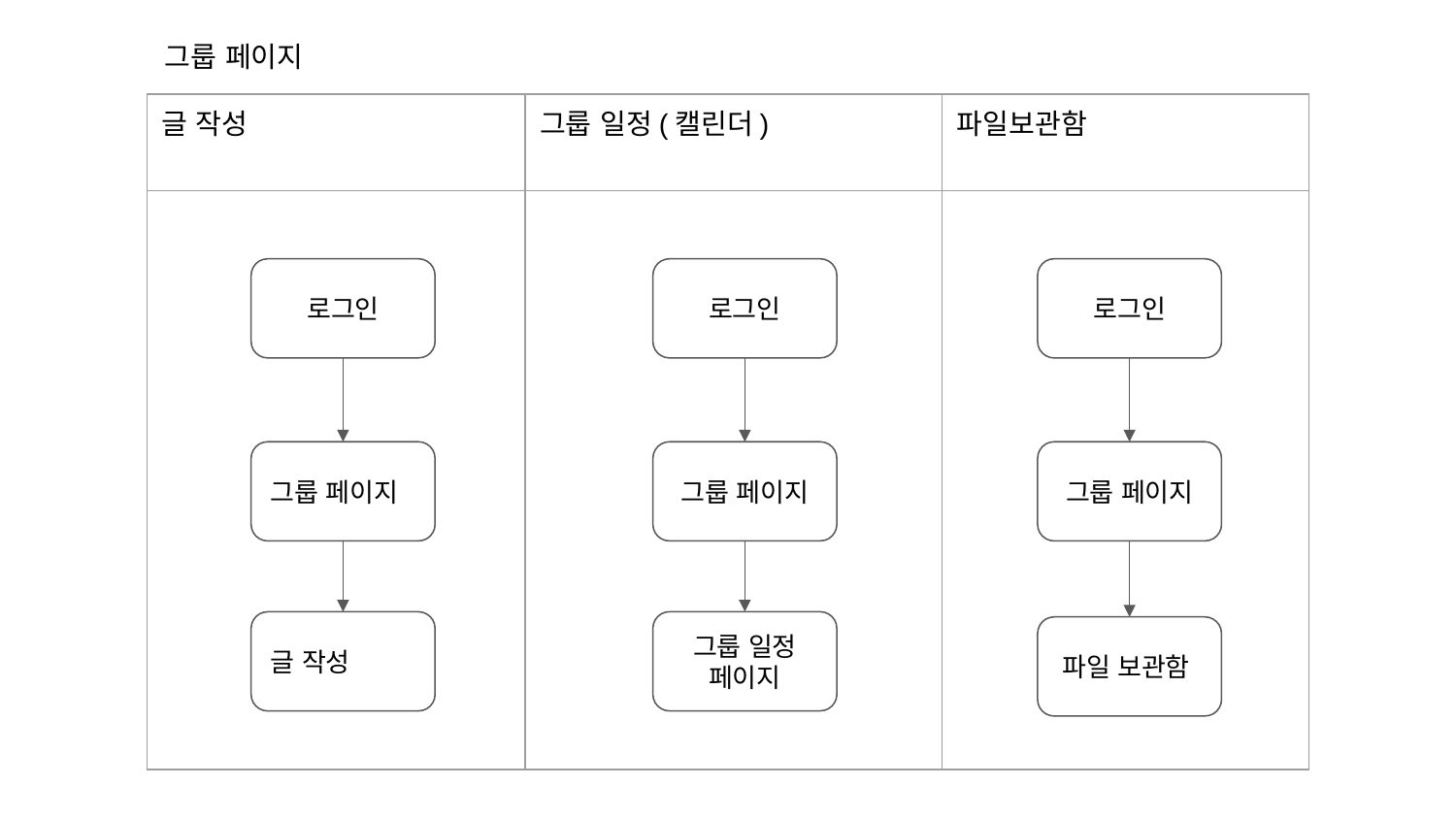

그룹 페이지

| 글 작성 | 그룹 일정(캘린더) | 파일보관함 |
| --- | --- | --- |
|  |  |  |
|  |  |  |
로그인
로그인
로그인
그룹 페이지
그룹 페이지
그룹 페이지
그룹 일정 페이지
글 작성
파일 보관함